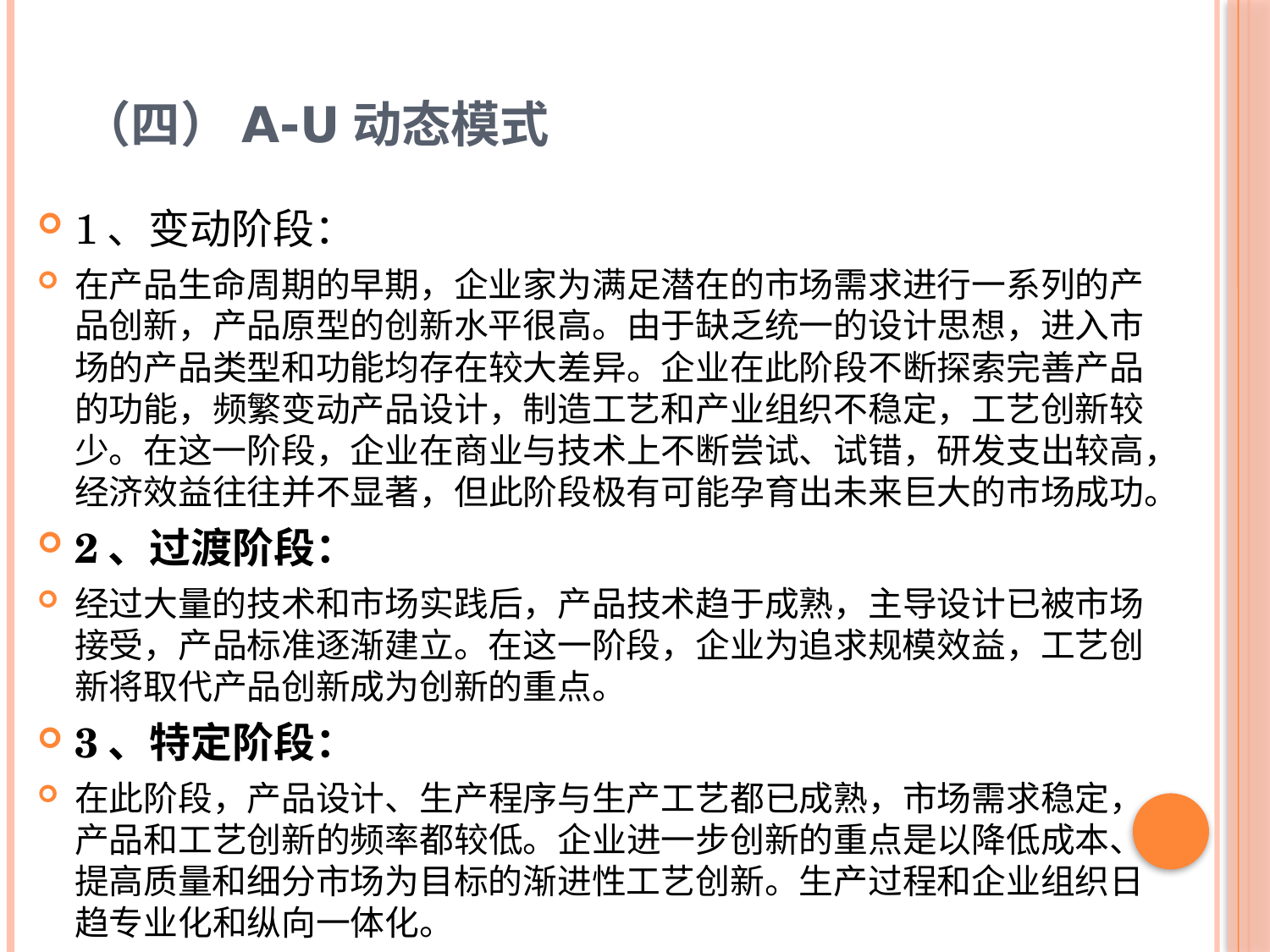

# （四）A-U动态模式
1、变动阶段：
在产品生命周期的早期，企业家为满足潜在的市场需求进行一系列的产品创新，产品原型的创新水平很高。由于缺乏统一的设计思想，进入市场的产品类型和功能均存在较大差异。企业在此阶段不断探索完善产品的功能，频繁变动产品设计，制造工艺和产业组织不稳定，工艺创新较少。在这一阶段，企业在商业与技术上不断尝试、试错，研发支出较高，经济效益往往并不显著，但此阶段极有可能孕育出未来巨大的市场成功。
2、过渡阶段：
经过大量的技术和市场实践后，产品技术趋于成熟，主导设计已被市场接受，产品标准逐渐建立。在这一阶段，企业为追求规模效益，工艺创新将取代产品创新成为创新的重点。
3、特定阶段：
在此阶段，产品设计、生产程序与生产工艺都已成熟，市场需求稳定，产品和工艺创新的频率都较低。企业进一步创新的重点是以降低成本、提高质量和细分市场为目标的渐进性工艺创新。生产过程和企业组织日趋专业化和纵向一体化。